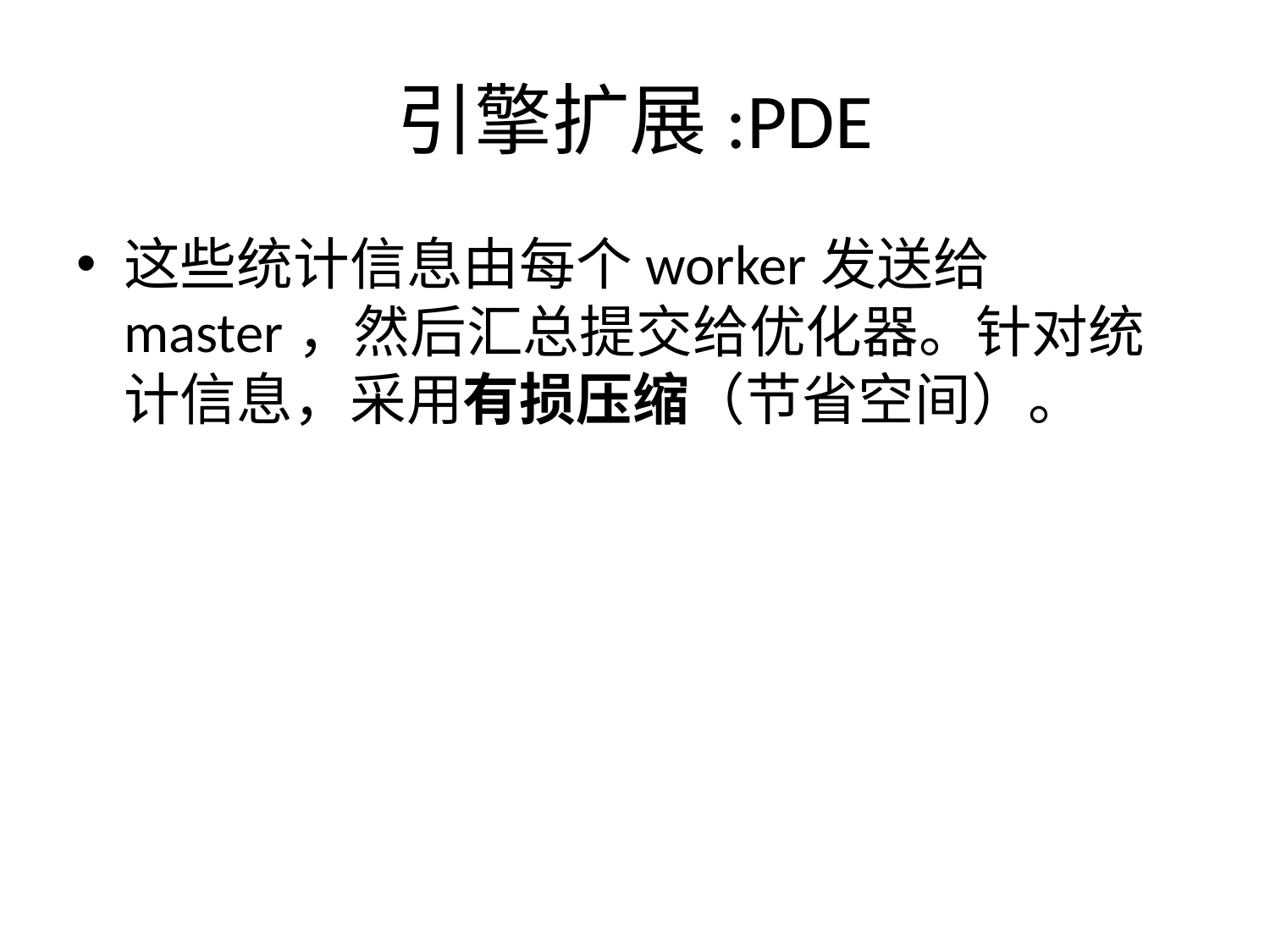

# 引擎扩展:PDE
这些统计信息由每个worker发送给master，然后汇总提交给优化器。针对统计信息，采用有损压缩（节省空间）。